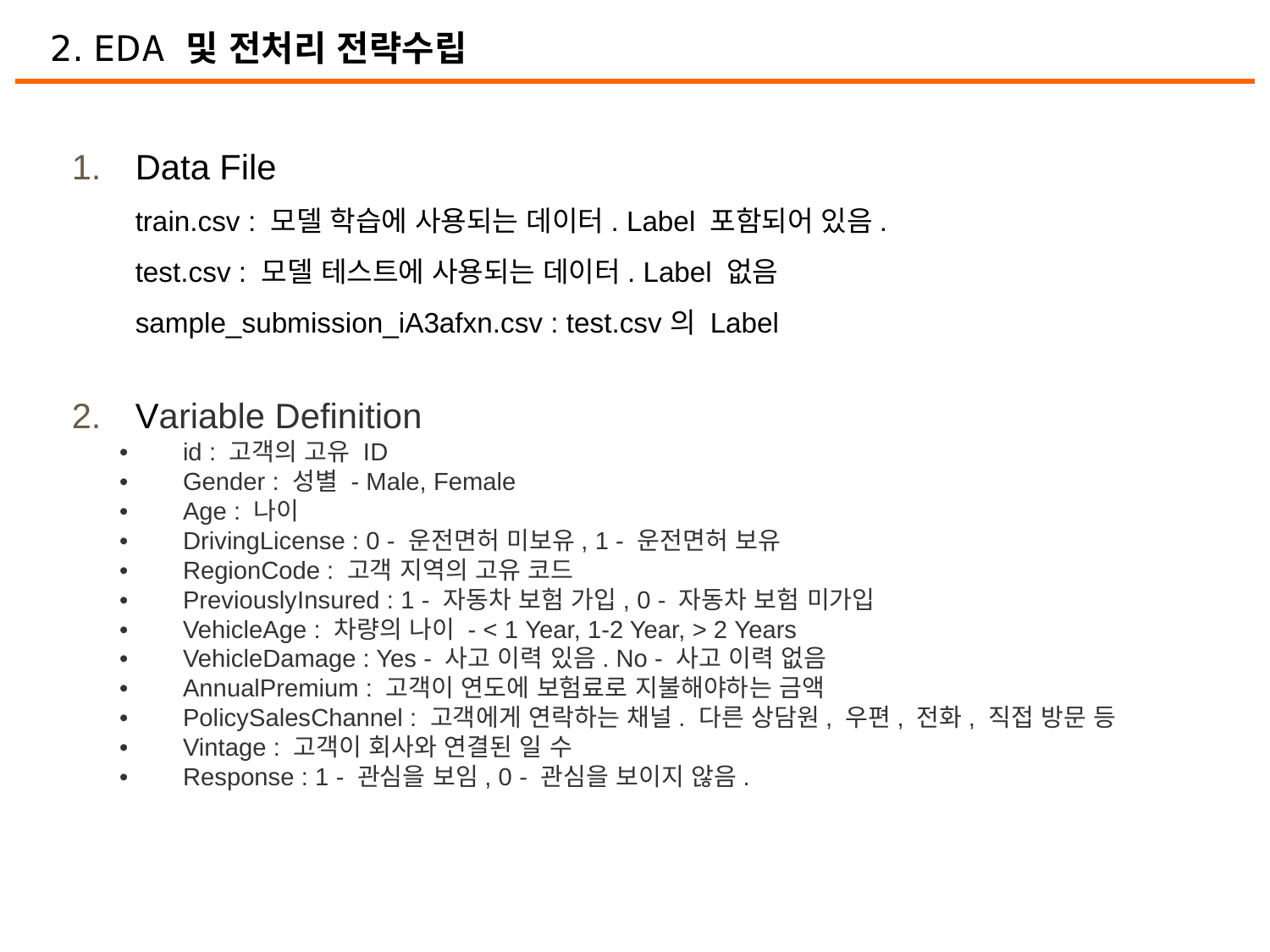

2. EDA 및 전처리 전략수립
Data File
train.csv : 모델 학습에 사용되는 데이터. Label 포함되어 있음.
test.csv : 모델 테스트에 사용되는 데이터. Label 없음
sample_submission_iA3afxn.csv : test.csv의 Label
Variable Definition
	•	id : 고객의 고유 ID
	•	Gender : 성별 - Male, Female
	•	Age : 나이
	•	DrivingLicense : 0 - 운전면허 미보유, 1 - 운전면허 보유
	•	RegionCode : 고객 지역의 고유 코드
	•	PreviouslyInsured : 1 - 자동차 보험 가입, 0 - 자동차 보험 미가입
	•	VehicleAge : 차량의 나이 - < 1 Year, 1-2 Year, > 2 Years
	•	VehicleDamage : Yes - 사고 이력 있음. No - 사고 이력 없음
	•	AnnualPremium : 고객이 연도에 보험료로 지불해야하는 금액
	•	PolicySalesChannel : 고객에게 연락하는 채널. 다른 상담원, 우편, 전화, 직접 방문 등
	•	Vintage : 고객이 회사와 연결된 일 수
	•	Response : 1 - 관심을 보임, 0 - 관심을 보이지 않음.